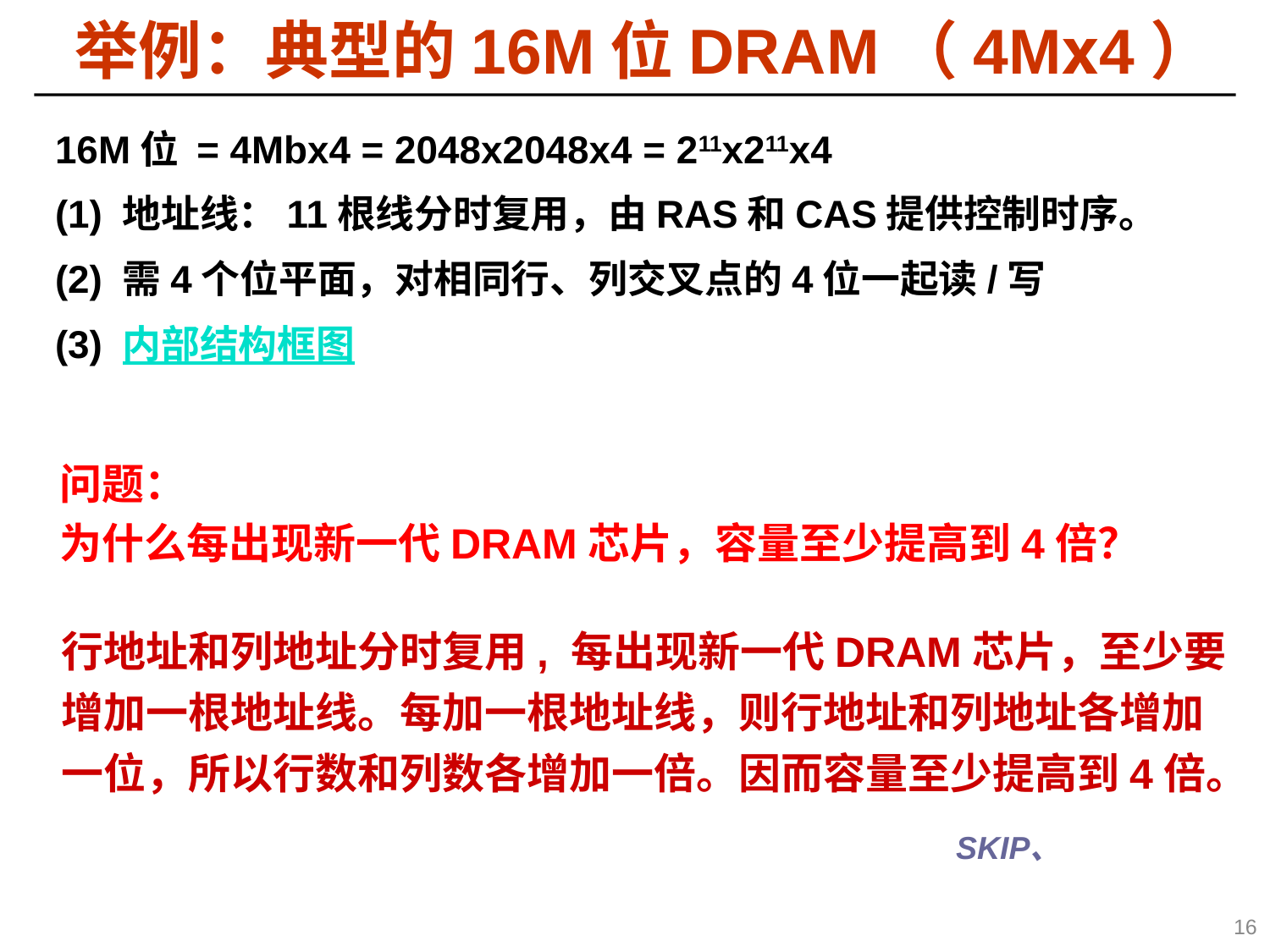

举例：典型的16M位DRAM（4Mx4）
16M位 = 4Mbx4 = 2048x2048x4 = 211x211x4
(1) 地址线：11根线分时复用，由RAS和CAS提供控制时序。
(2) 需4个位平面，对相同行、列交叉点的4位一起读/写
(3) 内部结构框图
问题：
为什么每出现新一代DRAM芯片，容量至少提高到4倍？
行地址和列地址分时复用, 每出现新一代DRAM芯片，至少要增加一根地址线。每加一根地址线，则行地址和列地址各增加一位，所以行数和列数各增加一倍。因而容量至少提高到4倍。
SKIP、
16